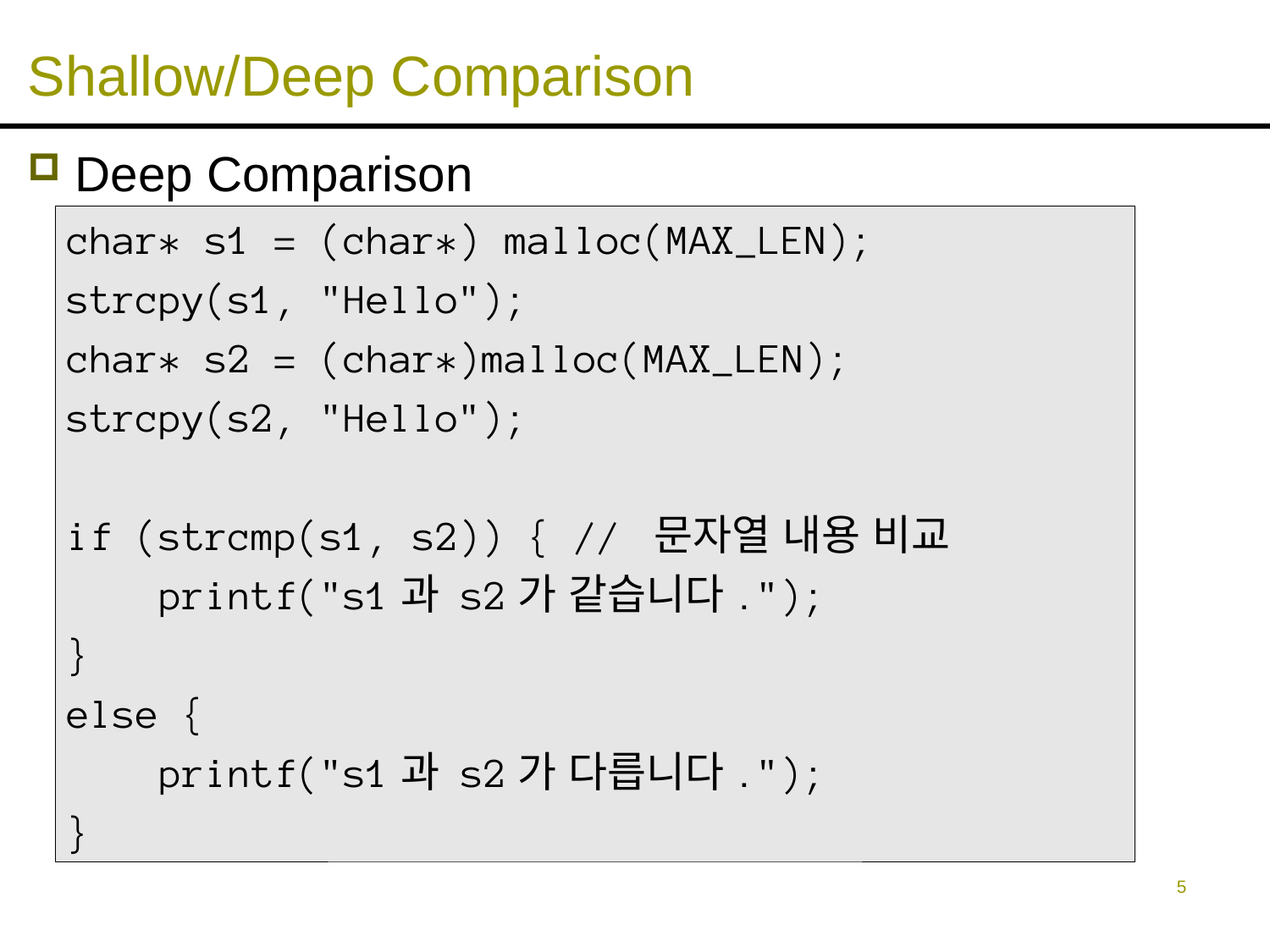

# Shallow/Deep Comparison
Deep Comparison
char* s1 = (char*) malloc(MAX_LEN);
strcpy(s1, "Hello");
char* s2 = (char*)malloc(MAX_LEN);
strcpy(s2, "Hello");

if (strcmp(s1, s2)) { // 문자열 내용 비교
    printf("s1과 s2가 같습니다.");
}
else {
    printf("s1과 s2가 다릅니다.");
}
5